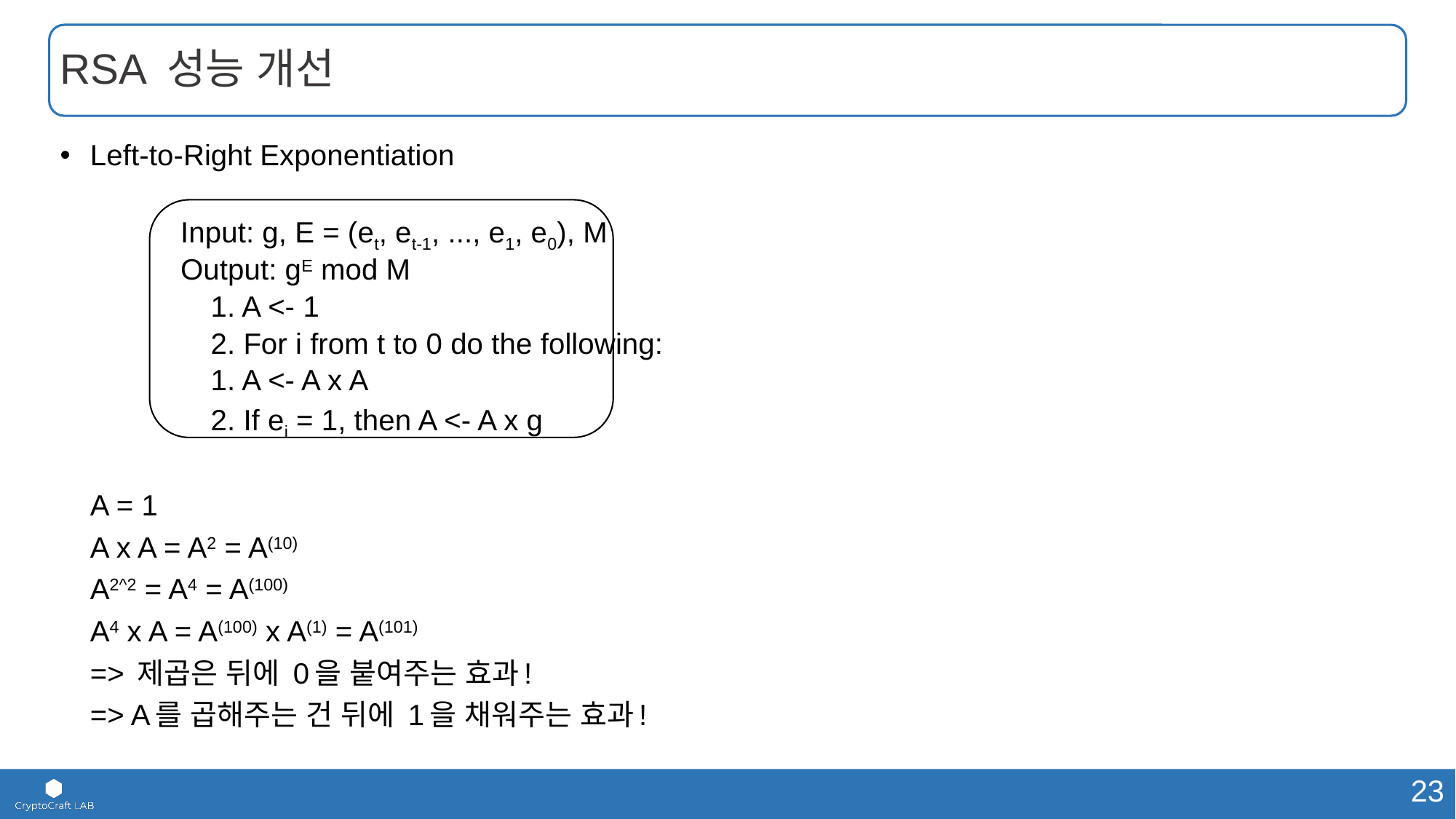

# RSA 성능 개선
Left-to-Right Exponentiation

Input: g, E = (et, et-1, ..., e1, e0), M
Output: gE mod M
	1. A <- 1
	2. For i from t to 0 do the following:
		1. A <- A x A
		2. If ei = 1, then A <- A x g

		A = 1
		A x A = A2 = A(10)
		A2^2 = A4 = A(100)
		A4 x A = A(100) x A(1) = A(101)
		=> 제곱은 뒤에 0을 붙여주는 효과!
		=> A를 곱해주는 건 뒤에 1을 채워주는 효과!